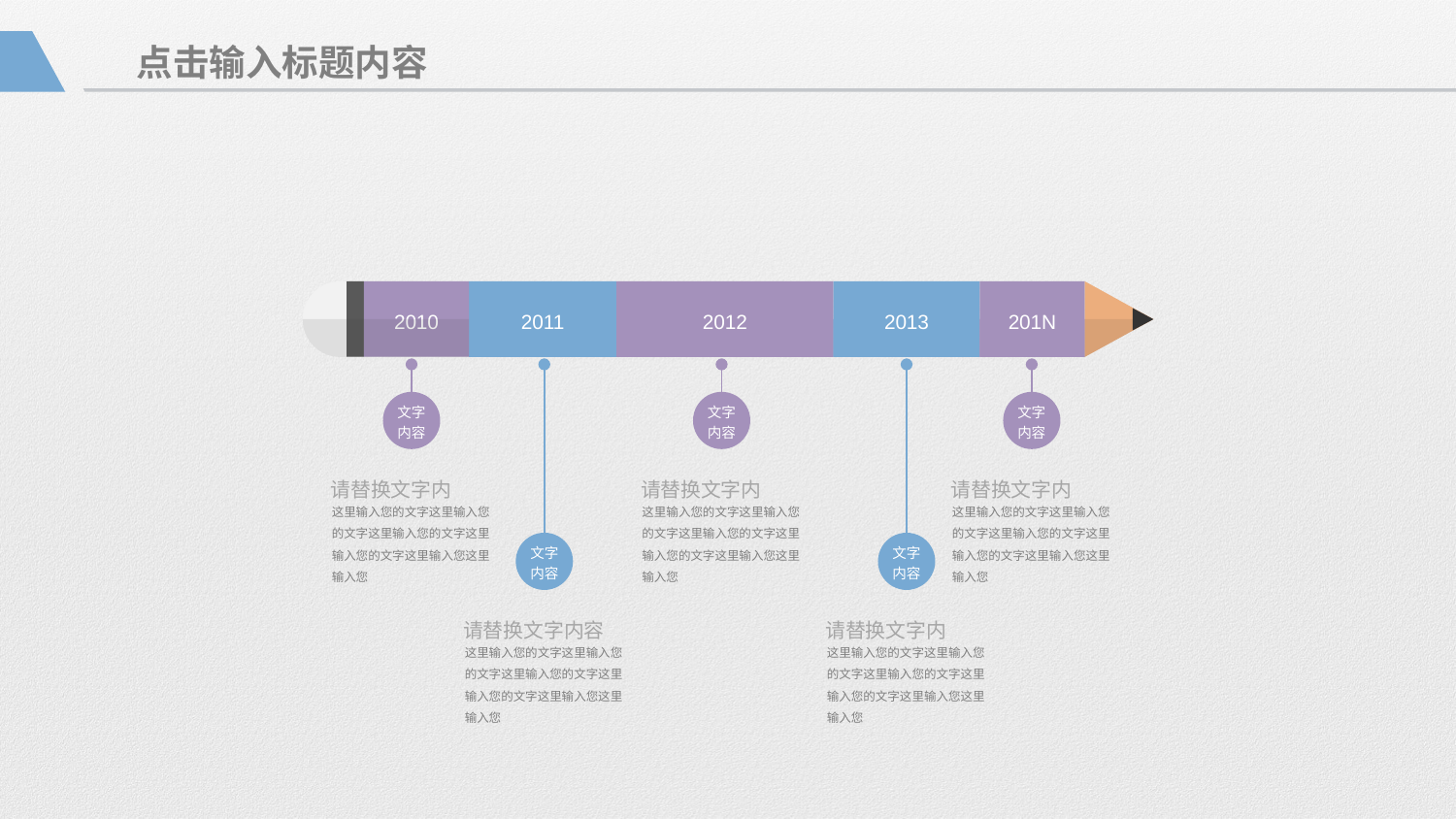

点击输入标题内容

2010

2011

2012

2013

201N

文字内容
文字内容
文字内容
文字内容
文字内容
请替换文字内
请替换文字内
请替换文字内
这里输入您的文字这里输入您的文字这里输入您的文字这里输入您的文字这里输入您这里输入您
这里输入您的文字这里输入您的文字这里输入您的文字这里输入您的文字这里输入您这里输入您
这里输入您的文字这里输入您的文字这里输入您的文字这里输入您的文字这里输入您这里输入您
请替换文字内容
请替换文字内
这里输入您的文字这里输入您的文字这里输入您的文字这里输入您的文字这里输入您这里输入您
这里输入您的文字这里输入您的文字这里输入您的文字这里输入您的文字这里输入您这里输入您